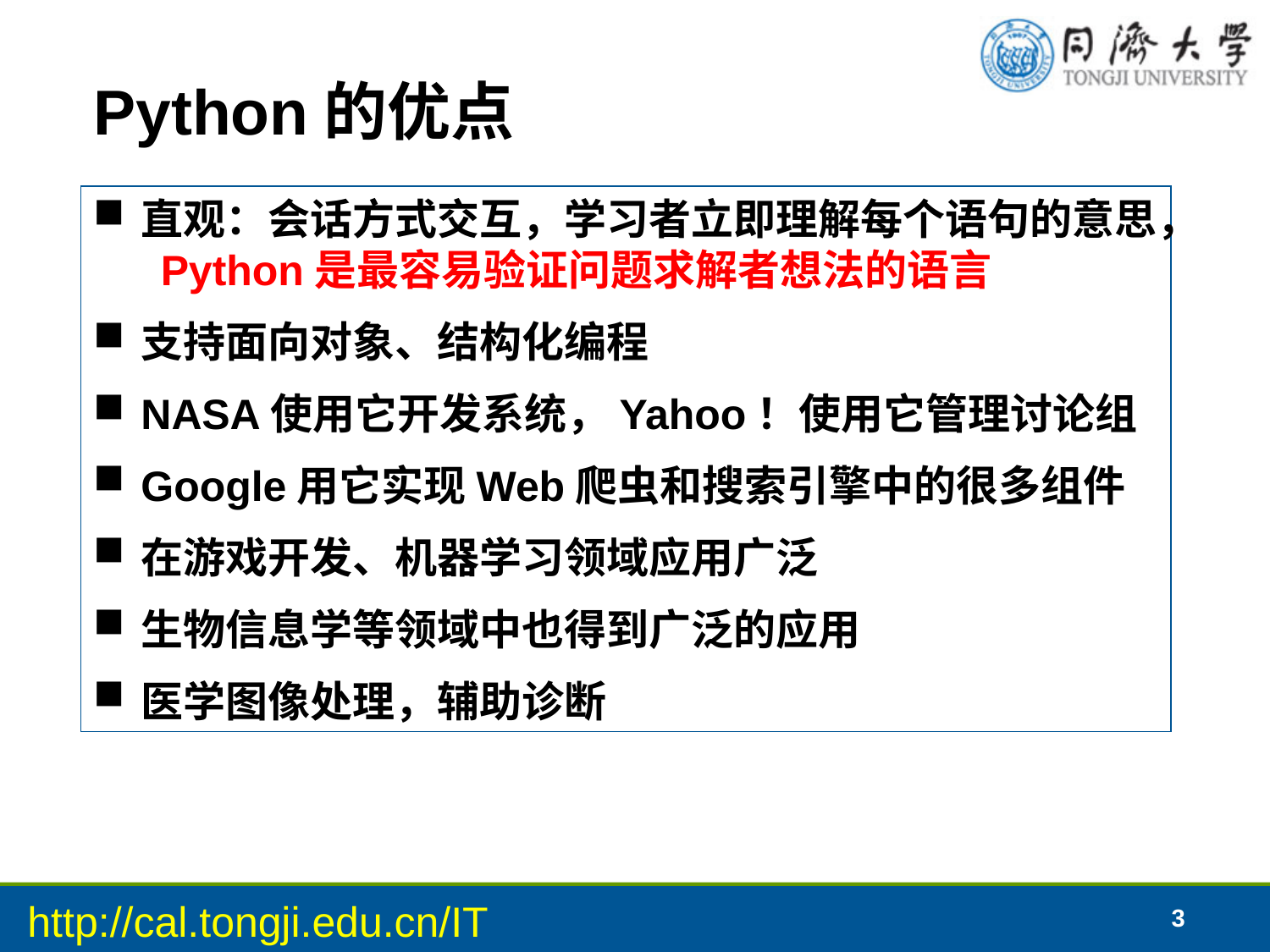

# Python的优点
直观：会话方式交互，学习者立即理解每个语句的意思， Python是最容易验证问题求解者想法的语言
支持面向对象、结构化编程
NASA使用它开发系统，Yahoo！使用它管理讨论组
Google用它实现Web爬虫和搜索引擎中的很多组件
在游戏开发、机器学习领域应用广泛
生物信息学等领域中也得到广泛的应用
医学图像处理，辅助诊断